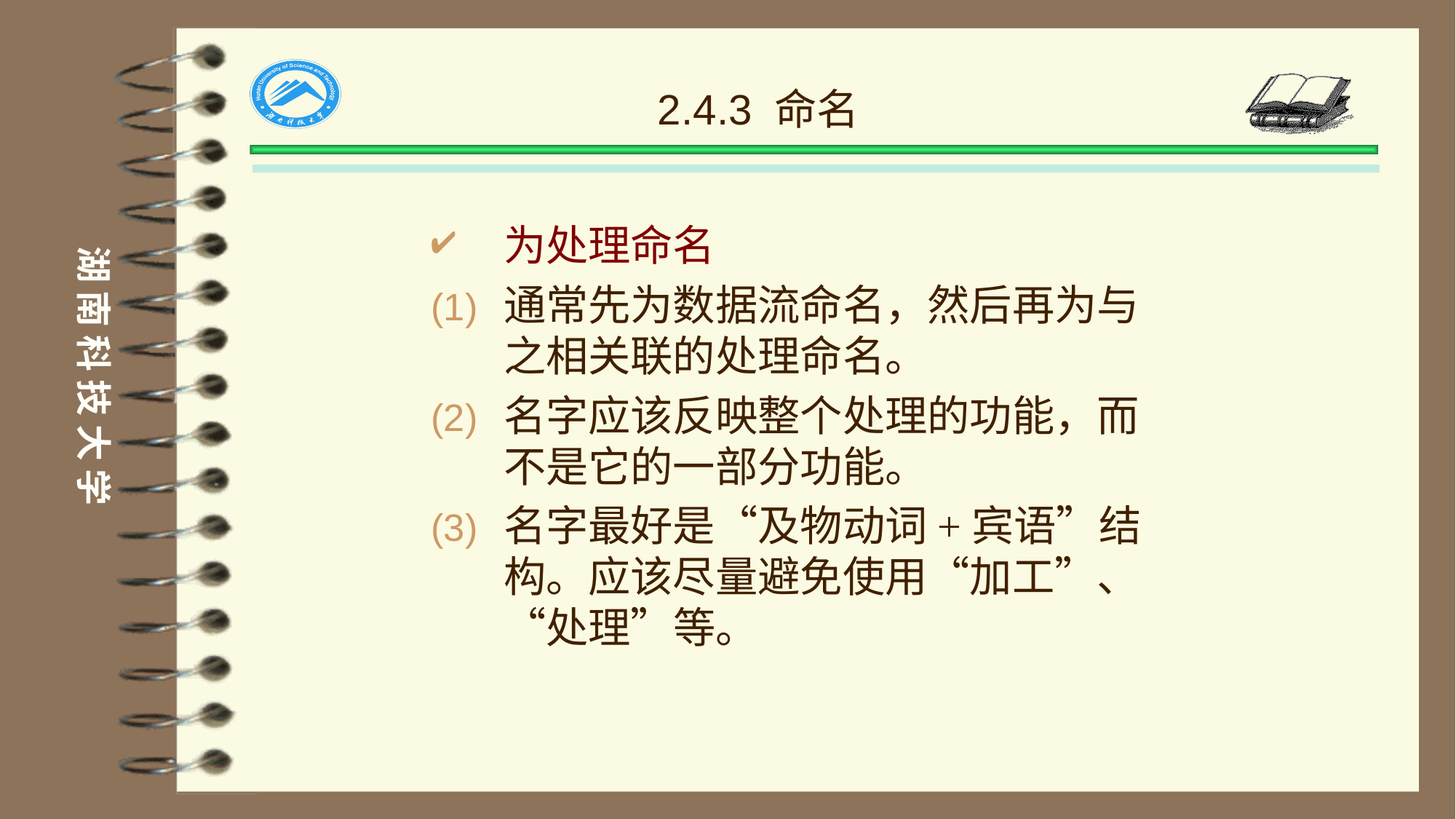

2.4.3 命名
为处理命名
通常先为数据流命名，然后再为与之相关联的处理命名。
名字应该反映整个处理的功能，而不是它的一部分功能。
名字最好是“及物动词+宾语”结构。应该尽量避免使用“加工”、“处理”等。